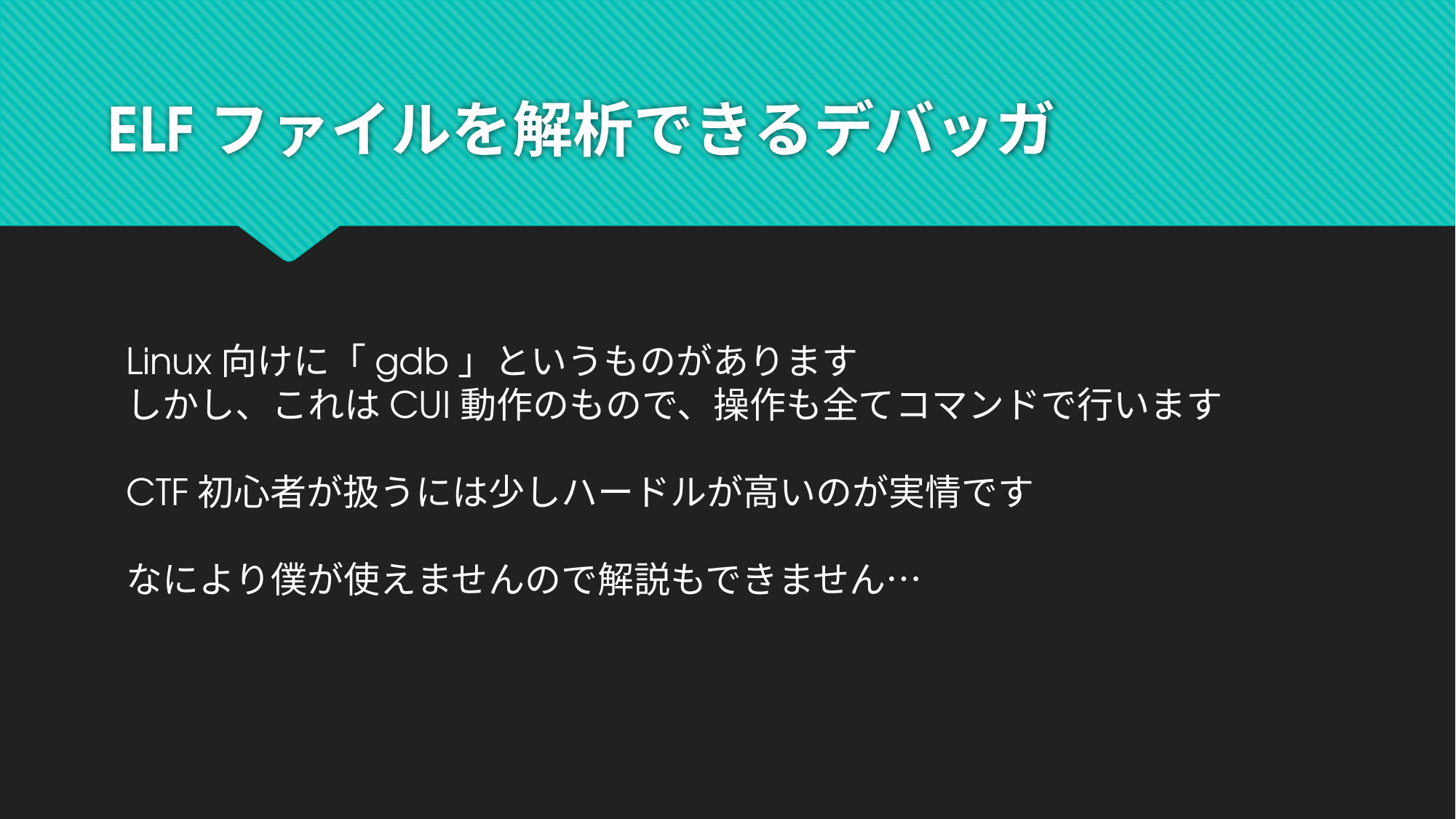

# ELFファイルを解析できるデバッガ
Linux向けに「gdb」というものがあります
しかし、これはCUI動作のもので、操作も全てコマンドで行います

CTF初心者が扱うには少しハードルが高いのが実情です

なにより僕が使えませんので解説もできません…